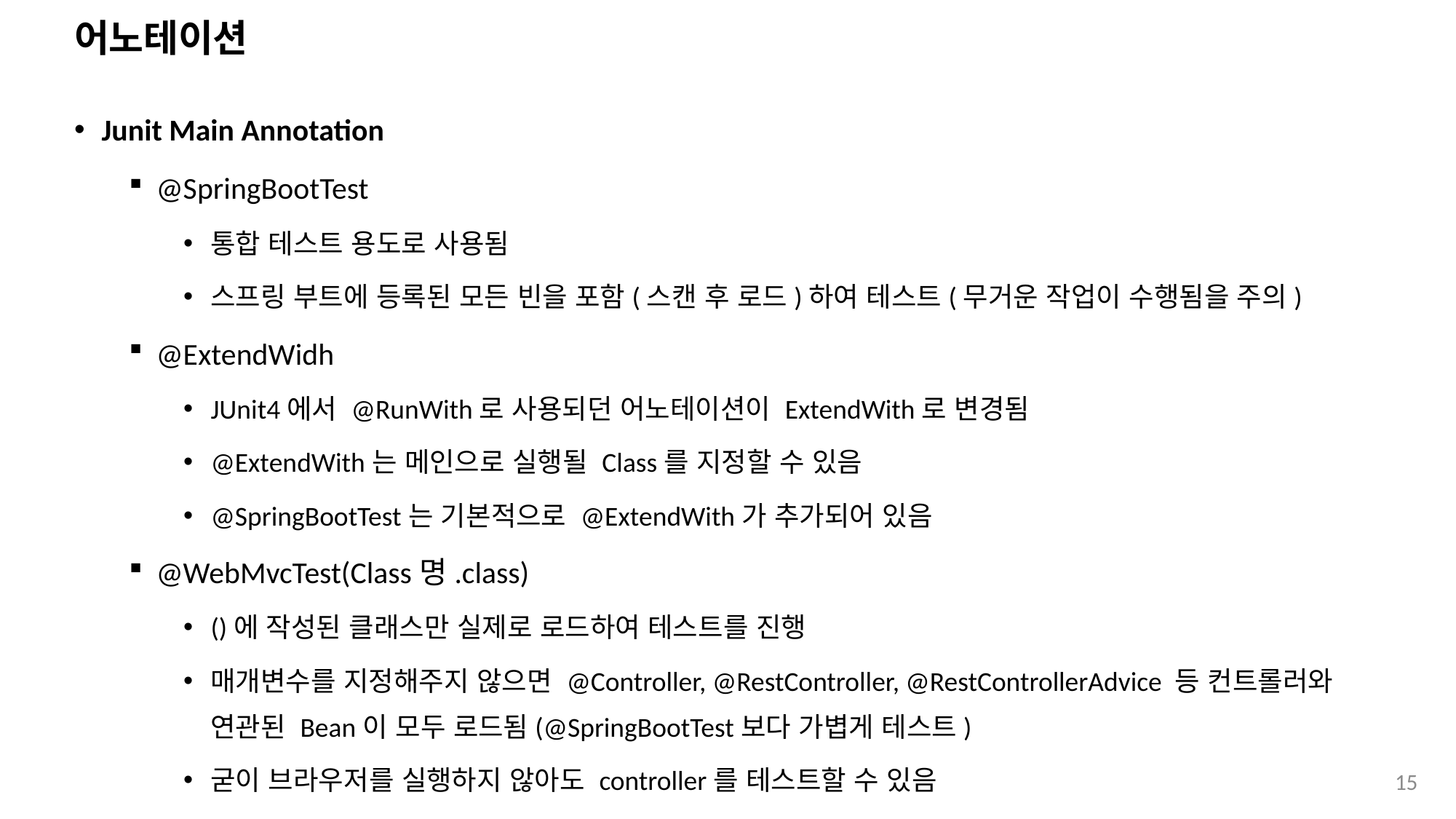

# 어노테이션
Junit Main Annotation
@SpringBootTest
통합 테스트 용도로 사용됨
스프링 부트에 등록된 모든 빈을 포함(스캔 후 로드)하여 테스트(무거운 작업이 수행됨을 주의)
@ExtendWidh
JUnit4에서 @RunWith로 사용되던 어노테이션이 ExtendWith로 변경됨
@ExtendWith는 메인으로 실행될 Class를 지정할 수 있음
@SpringBootTest는 기본적으로 @ExtendWith가 추가되어 있음
@WebMvcTest(Class명.class)
()에 작성된 클래스만 실제로 로드하여 테스트를 진행
매개변수를 지정해주지 않으면 @Controller, @RestController, @RestControllerAdvice 등 컨트롤러와 연관된 Bean이 모두 로드됨(@SpringBootTest보다 가볍게 테스트)
굳이 브라우저를 실행하지 않아도 controller를 테스트할 수 있음

15